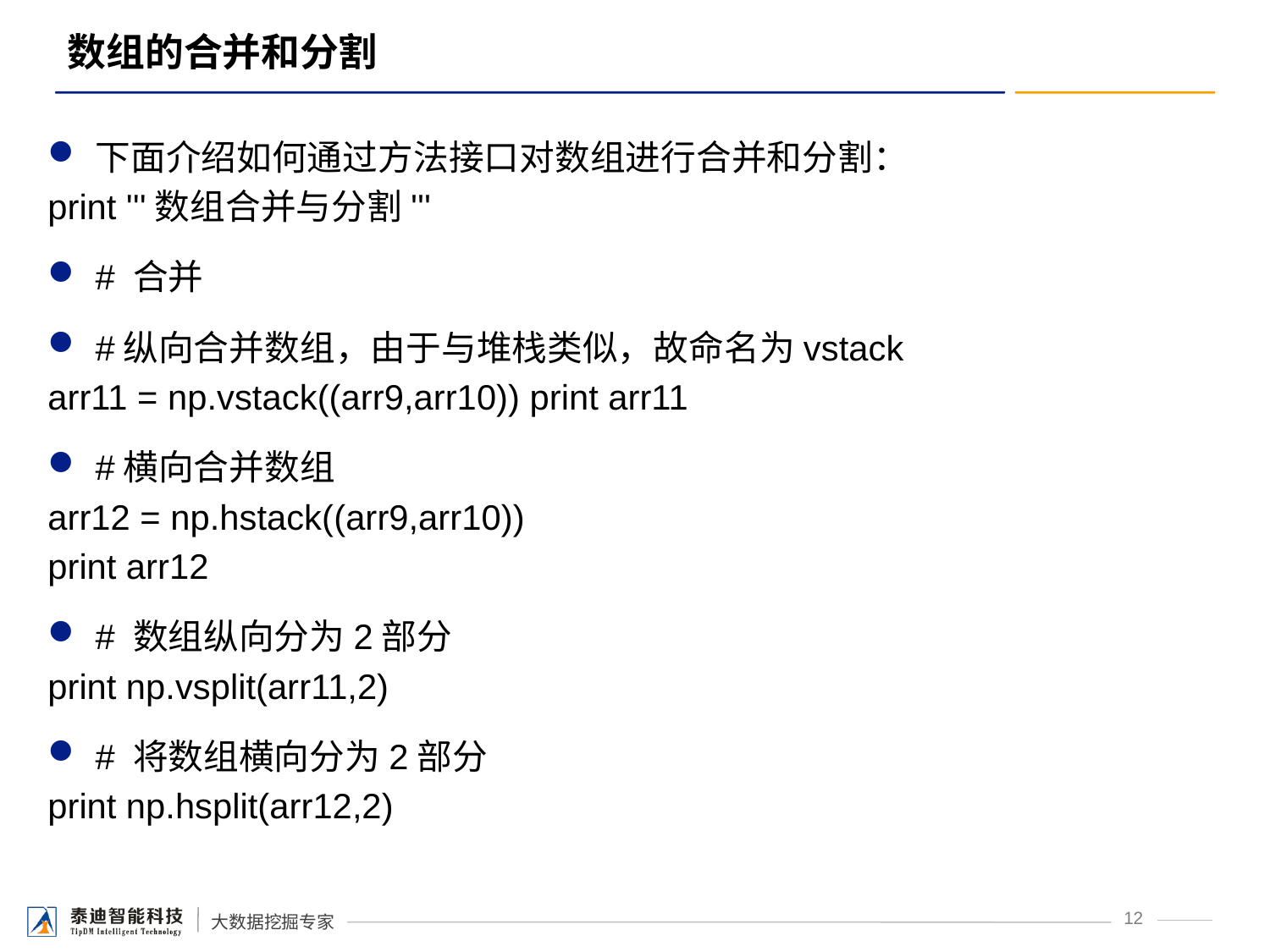

# 数组的合并和分割
下面介绍如何通过方法接口对数组进行合并和分割：
print '''数组合并与分割'''
# 合并
#纵向合并数组，由于与堆栈类似，故命名为vstack
arr11 = np.vstack((arr9,arr10)) print arr11
#横向合并数组
arr12 = np.hstack((arr9,arr10))
print arr12
# 数组纵向分为2部分
print np.vsplit(arr11,2)
# 将数组横向分为2部分
print np.hsplit(arr12,2)